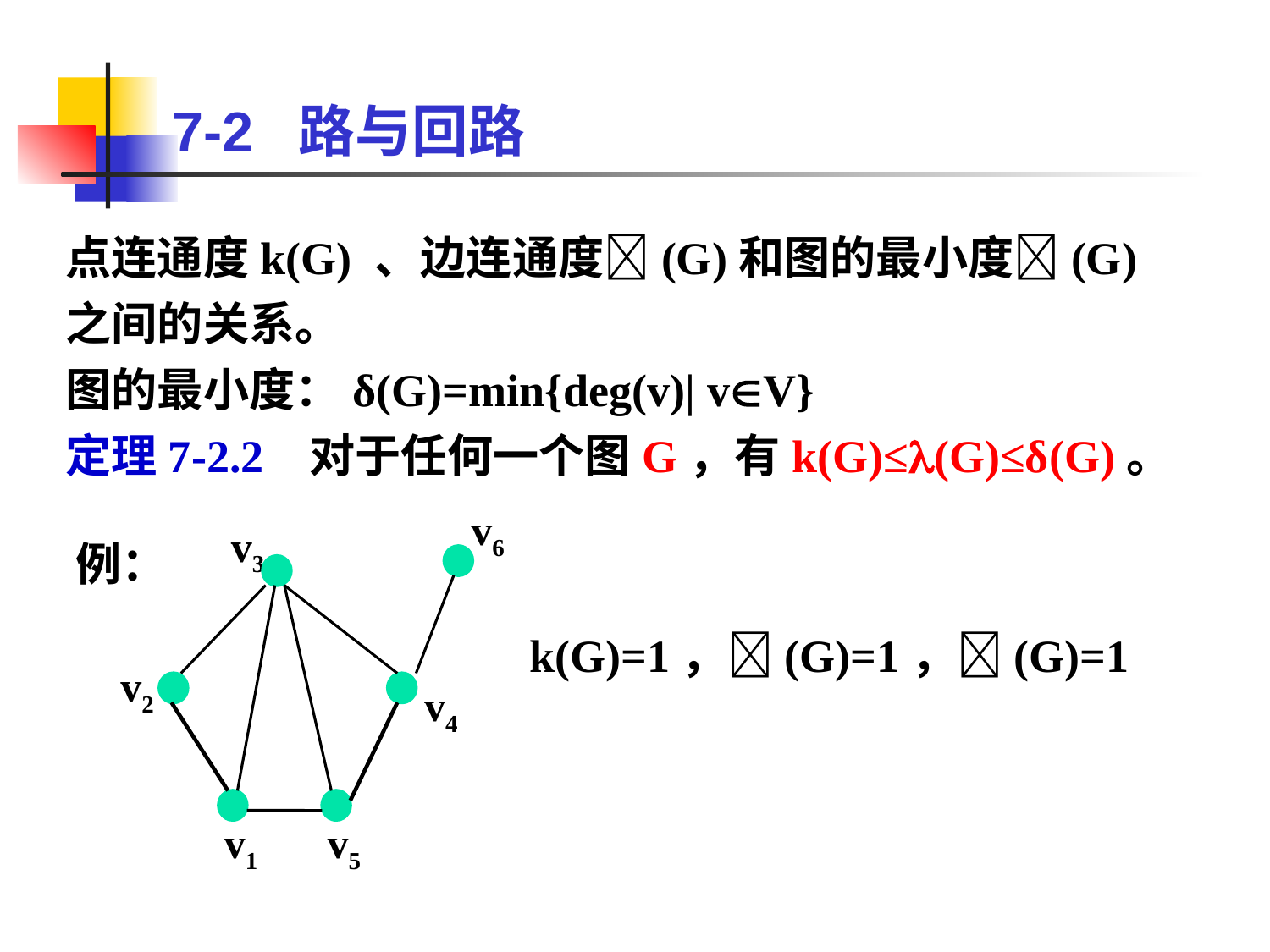

# 7-2  路与回路
点连通度k(G) 、边连通度λ(G)和图的最小度δ(G)之间的关系。
图的最小度：δ(G)=min{deg(v)| v∈V}
定理7-2.2   对于任何一个图G，有k(G)≤λ(G)≤δ(G)。
v6

v2

v4

v1

v5

v3
例：
k(G)=1，λ(G)=1，δ(G)=1
46